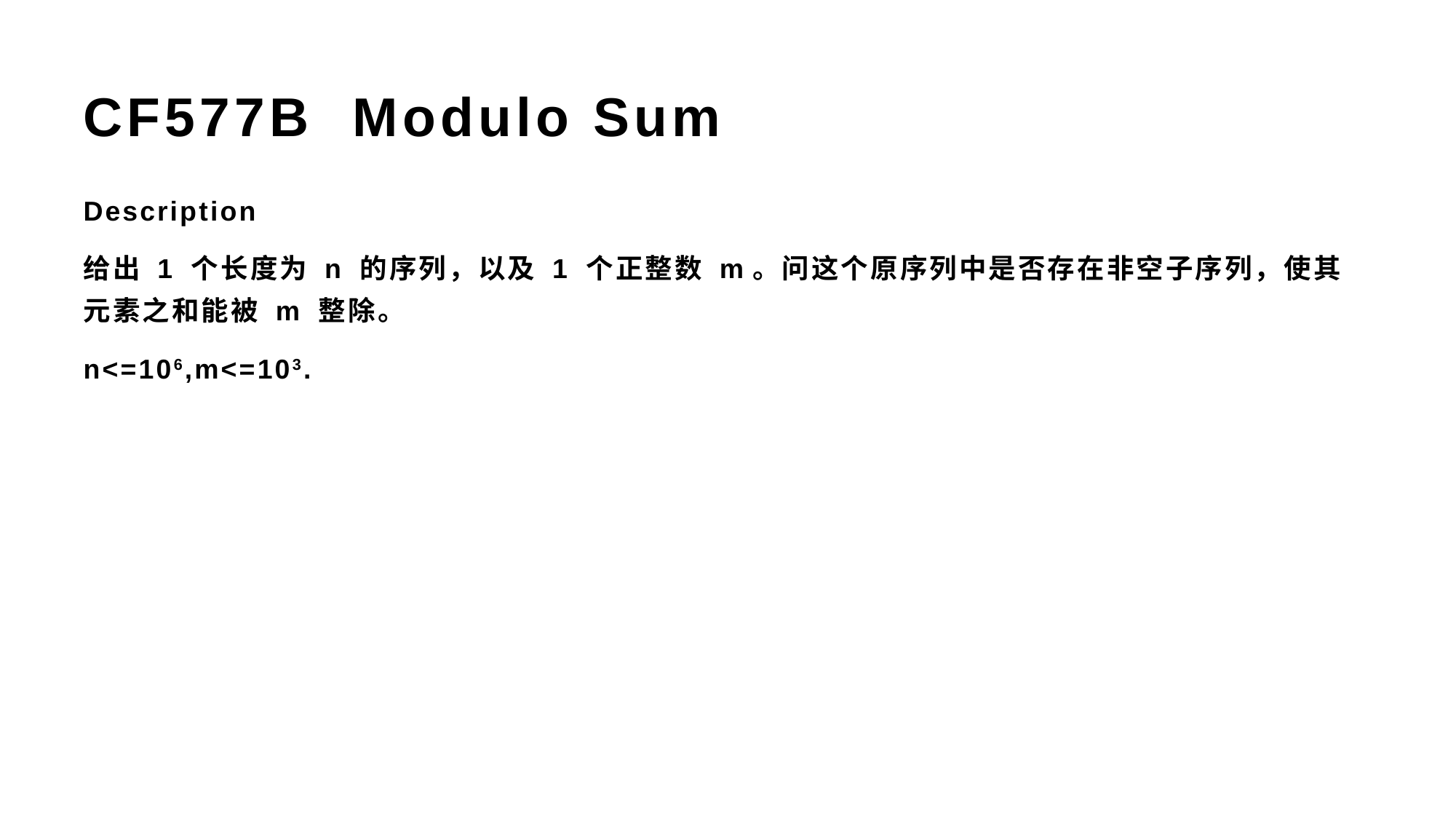

# CF577B  Modulo Sum
Description
给出 1 个长度为 n 的序列，以及 1 个正整数 m。问这个原序列中是否存在非空子序列，使其元素之和能被 m 整除。
n<=106,m<=103.